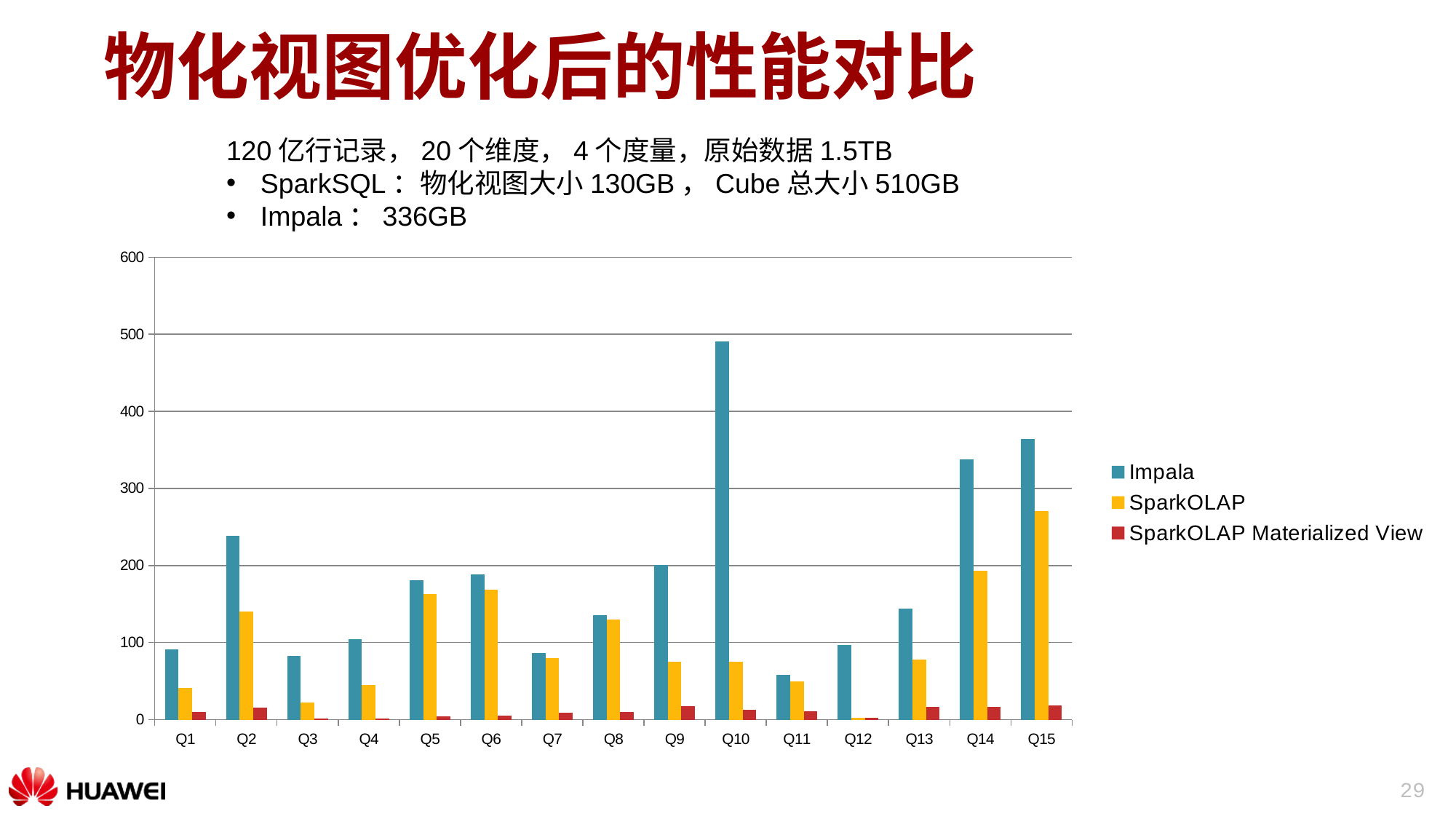

# 物化视图优化后的性能对比
120亿行记录，20个维度，4个度量，原始数据1.5TB
SparkSQL：物化视图大小130GB，Cube总大小510GB
Impala：336GB

### Chart

| Category | Impala | SparkOLAP | SparkOLAP Materialized View |
|---|---|---|---|
| Q1 | 91.5 | 41.5 | 9.863000000000007 |
| Q2 | 238.9 | 140.4 | 15.2 |
| Q3 | 82.6 | 22.4 | 1.4989999999999983 |
| Q4 | 104.7 | 44.9 | 1.2809999999999981 |
| Q5 | 180.8 | 162.5 | 3.888 |
| Q6 | 188.9 | 169.0 | 5.1249999999999885 |
| Q7 | 86.6 | 80.0 | 8.819 |
| Q8 | 135.9 | 130.0 | 10.268 |
| Q9 | 200.7 | 75.4 | 17.721 |
| Q10 | 490.4 | 75.5 | 12.768 |
| Q11 | 57.8 | 50.0 | 10.505000000000004 |
| Q12 | 96.6 | 2.8 | 2.756 |
| Q13 | 143.7 | 78.2 | 16.937 |
| Q14 | 337.3 | 192.8 | 16.8 |
| Q15 | 364.5 | 270.2 | 18.2 |